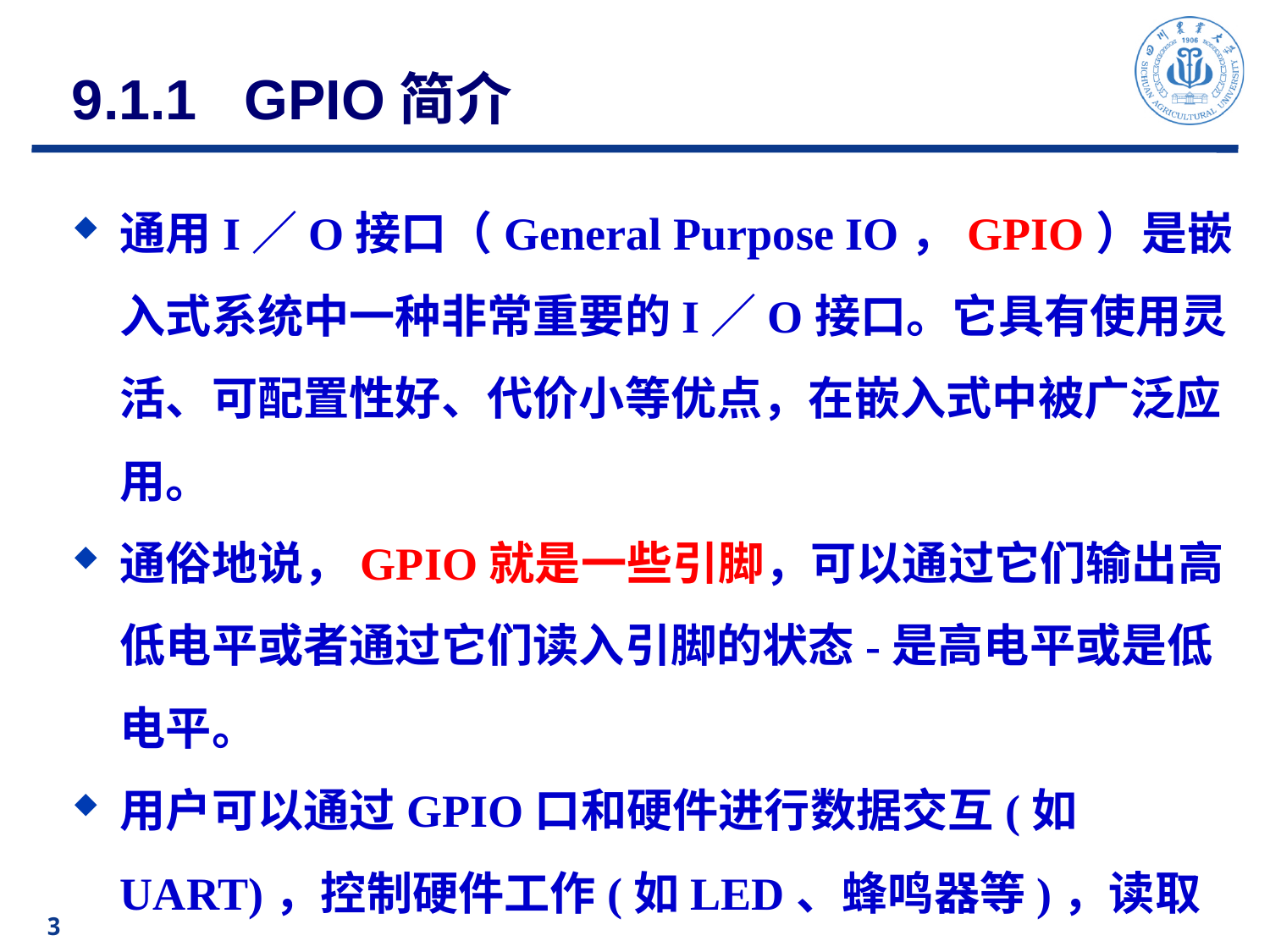

9.1.1   GPIO简介
通用I／O接口（General Purpose IO，GPIO）是嵌入式系统中一种非常重要的I／O接口。它具有使用灵活、可配置性好、代价小等优点，在嵌入式中被广泛应用。
通俗地说，GPIO就是一些引脚，可以通过它们输出高低电平或者通过它们读入引脚的状态-是高电平或是低电平。
用户可以通过GPIO口和硬件进行数据交互(如UART)，控制硬件工作(如LED、蜂鸣器等)，读取硬件的工作状态信号（如中断信号）等。